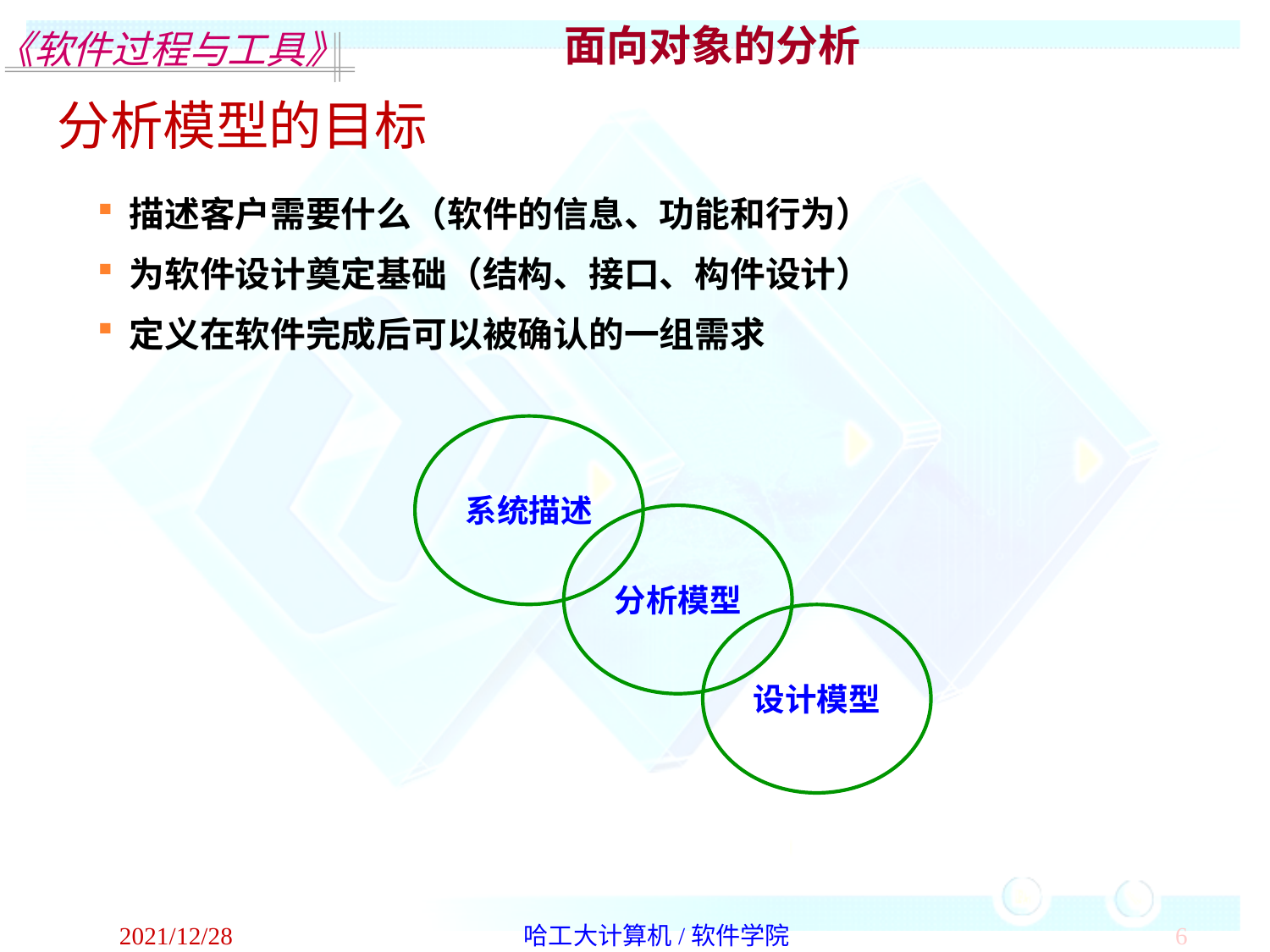

面向对象的分析
分析模型的目标
描述客户需要什么（软件的信息、功能和行为）
为软件设计奠定基础（结构、接口、构件设计）
定义在软件完成后可以被确认的一组需求
系统描述
分析模型
设计模型